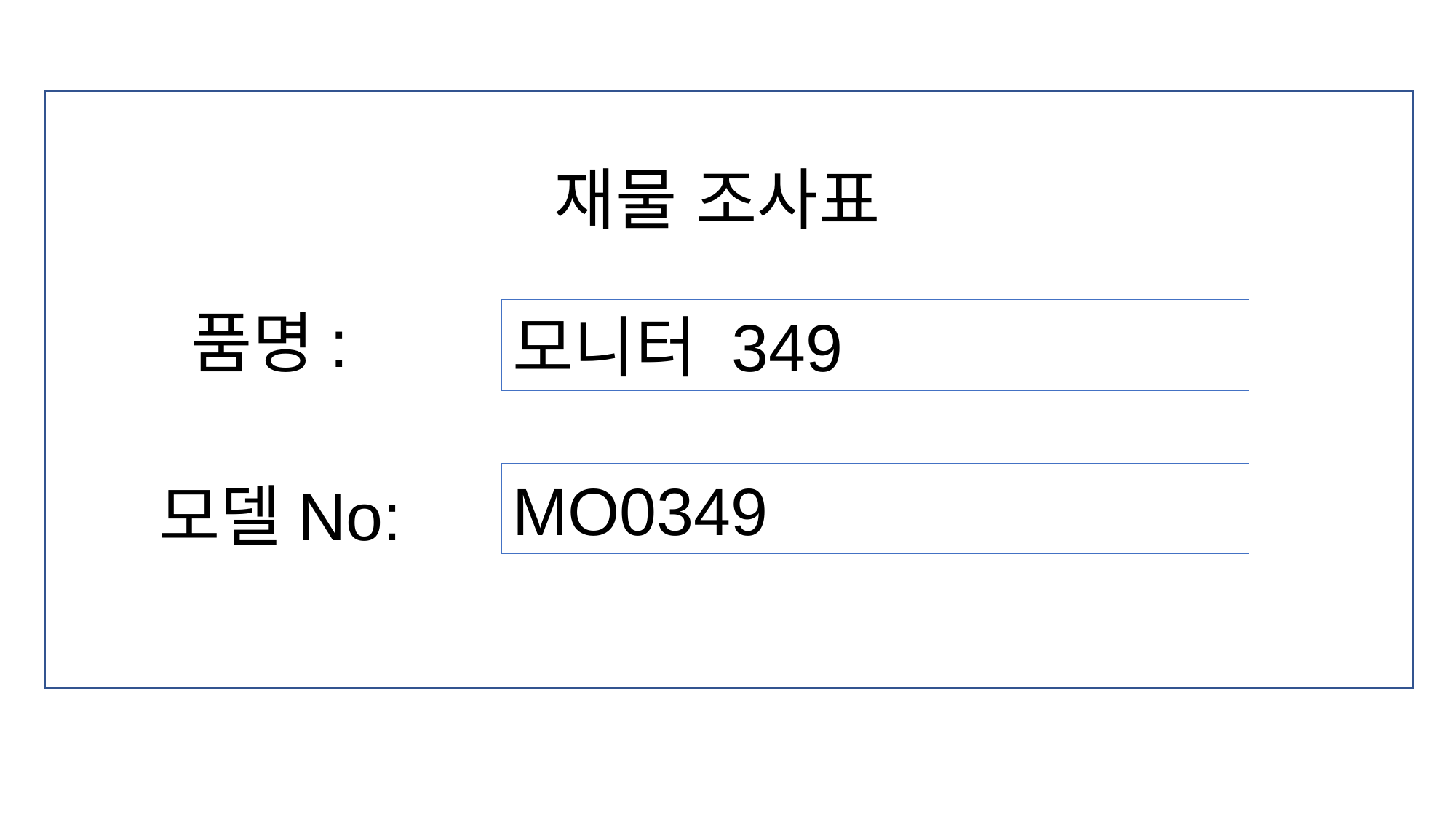

재물 조사표
품명:
모니터 349
MO0349
모델No: